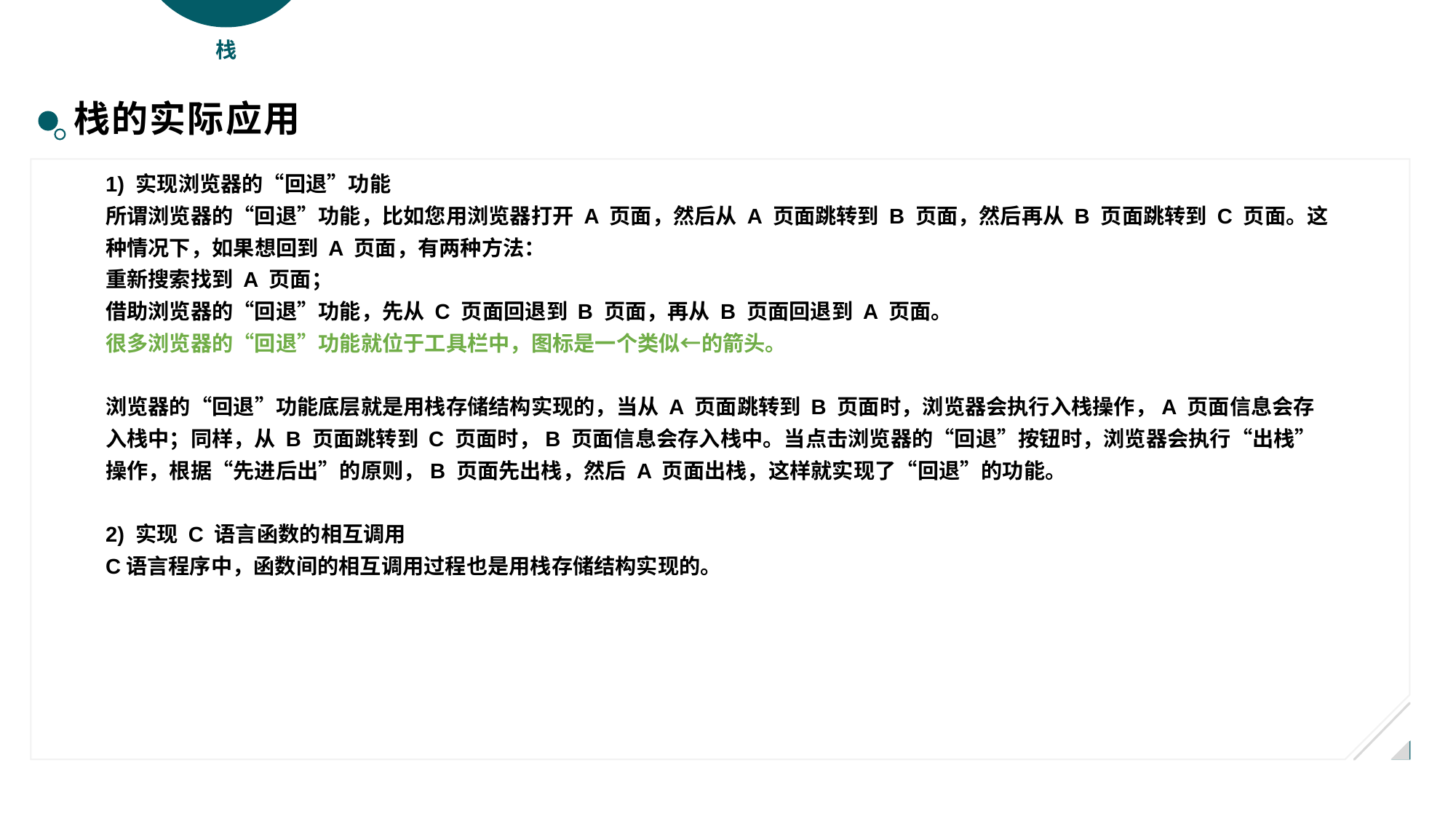

栈
栈的实际应用

1) 实现浏览器的“回退”功能
所谓浏览器的“回退”功能，比如您用浏览器打开 A 页面，然后从 A 页面跳转到 B 页面，然后再从 B 页面跳转到 C 页面。这种情况下，如果想回到 A 页面，有两种方法：
重新搜索找到 A 页面；
借助浏览器的“回退”功能，先从 C 页面回退到 B 页面，再从 B 页面回退到 A 页面。
很多浏览器的“回退”功能就位于工具栏中，图标是一个类似←的箭头。

浏览器的“回退”功能底层就是用栈存储结构实现的，当从 A 页面跳转到 B 页面时，浏览器会执行入栈操作，A 页面信息会存入栈中；同样，从 B 页面跳转到 C 页面时，B 页面信息会存入栈中。当点击浏览器的“回退”按钮时，浏览器会执行“出栈”操作，根据“先进后出”的原则，B 页面先出栈，然后 A 页面出栈，这样就实现了“回退”的功能。

2) 实现 C 语言函数的相互调用
C语言程序中，函数间的相互调用过程也是用栈存储结构实现的。